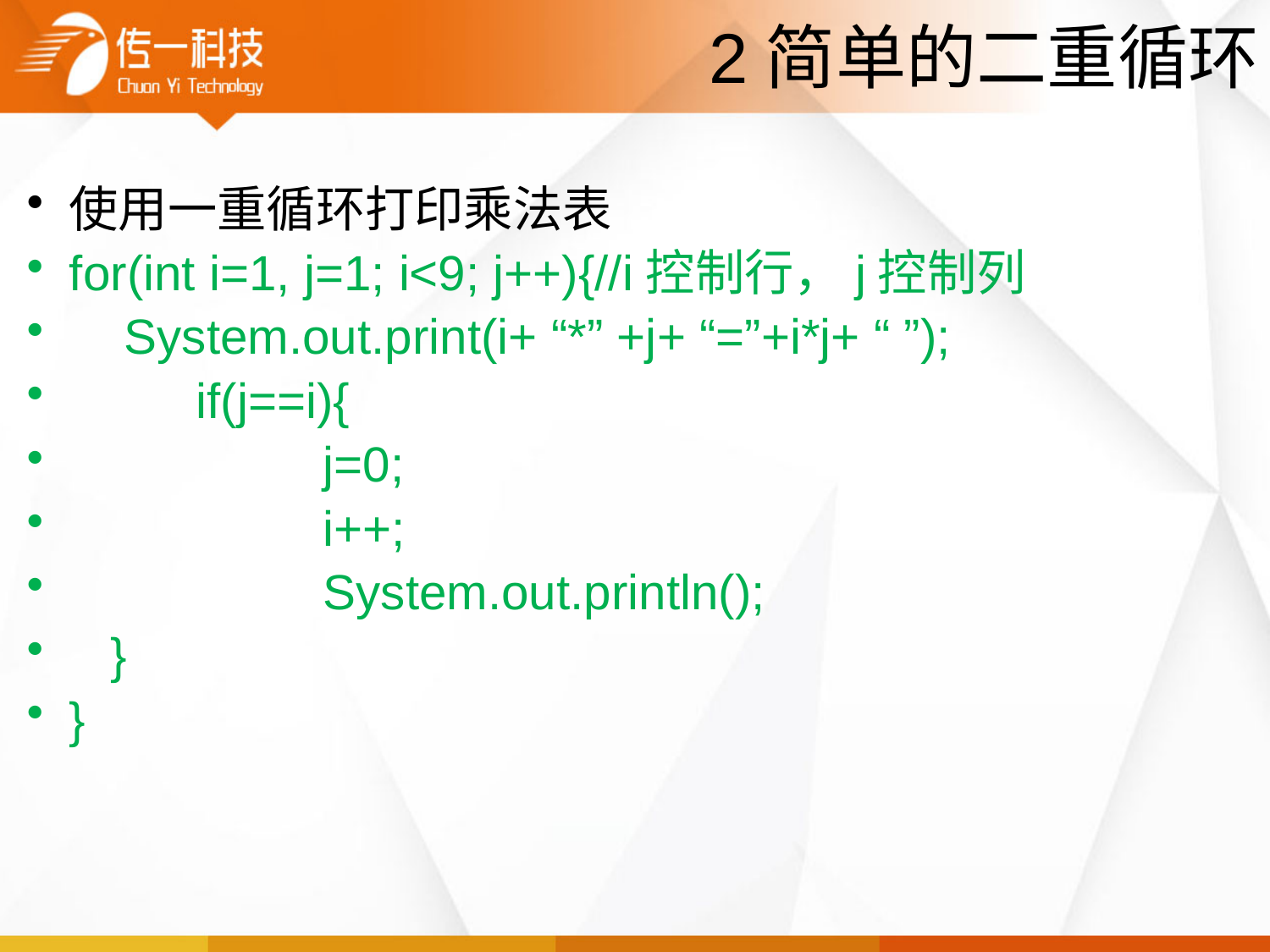

2简单的二重循环
使用一重循环打印乘法表
for(int i=1, j=1; i<9; j++){//i控制行，j控制列
    System.out.print(i+ “*” +j+ “=”+i*j+ “ ”);
	if(j==i){
		j=0;
		i++;
		System.out.println();
   }
}